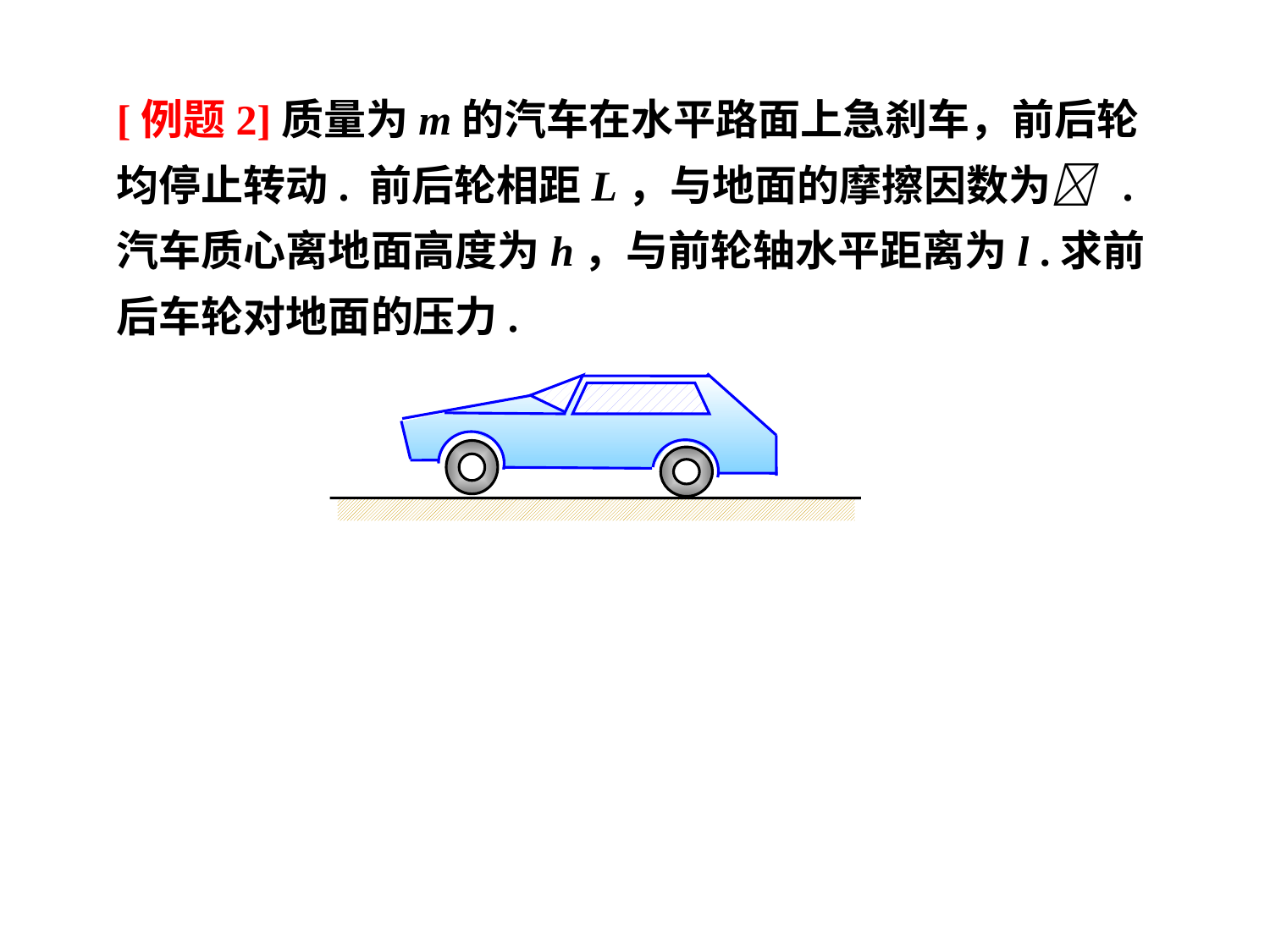

[例题2]质量为m的汽车在水平路面上急刹车，前后轮均停止转动. 前后轮相距L，与地面的摩擦因数为μ  .汽车质心离地面高度为h，与前轮轴水平距离为l .求前后车轮对地面的压力.